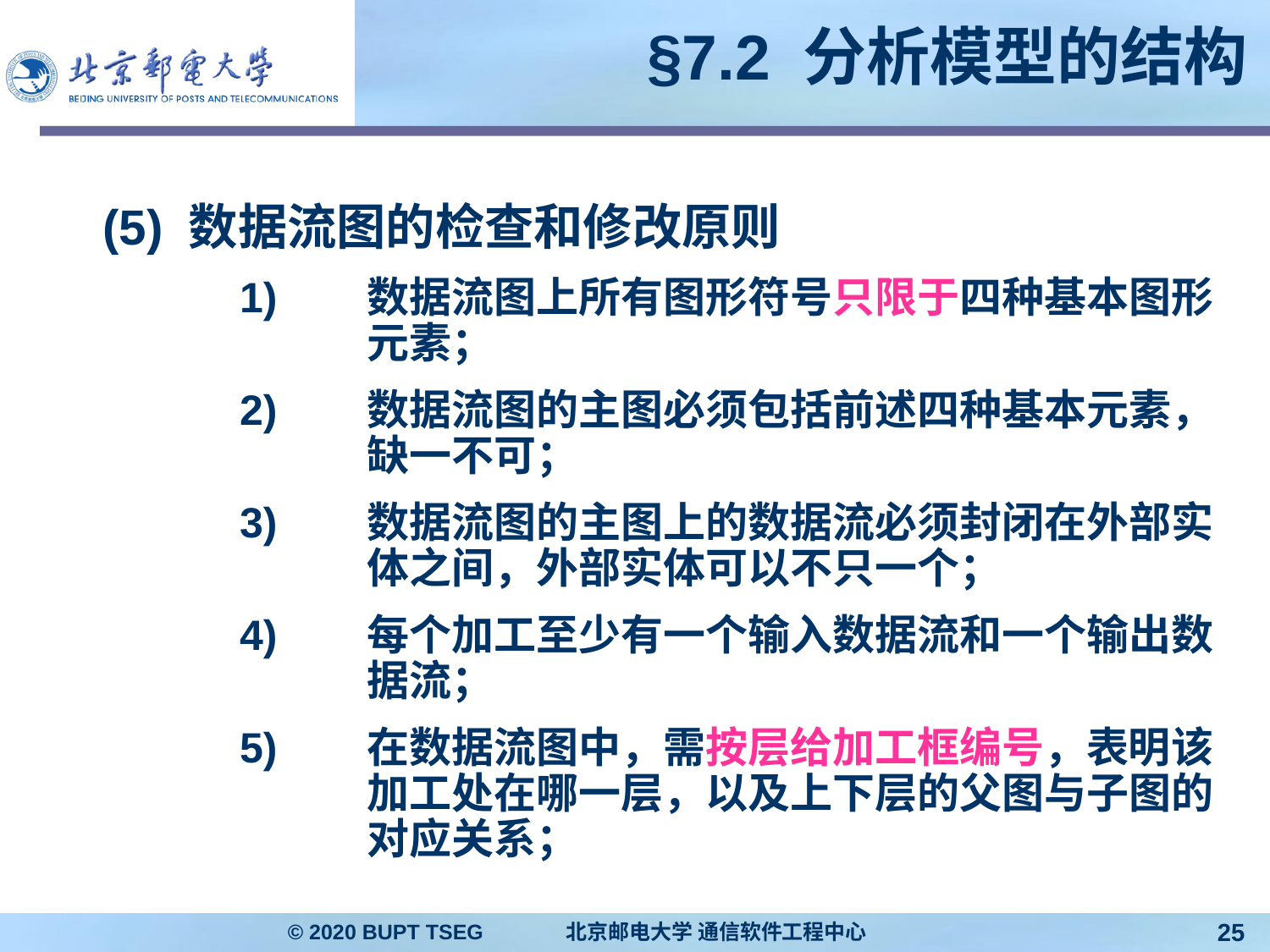

# §7.2 分析模型的结构
(5) 数据流图的检查和修改原则
	1)	数据流图上所有图形符号只限于四种基本图形	元素；
	2)	数据流图的主图必须包括前述四种基本元素，	缺一不可；
	3)	数据流图的主图上的数据流必须封闭在外部实	体之间，外部实体可以不只一个；
	4)	每个加工至少有一个输入数据流和一个输出数	据流；
	5)	在数据流图中，需按层给加工框编号，表明该	加工处在哪一层，以及上下层的父图与子图的	对应关系；

© 2020 BUPT TSEG             北京邮电大学 通信软件工程中心